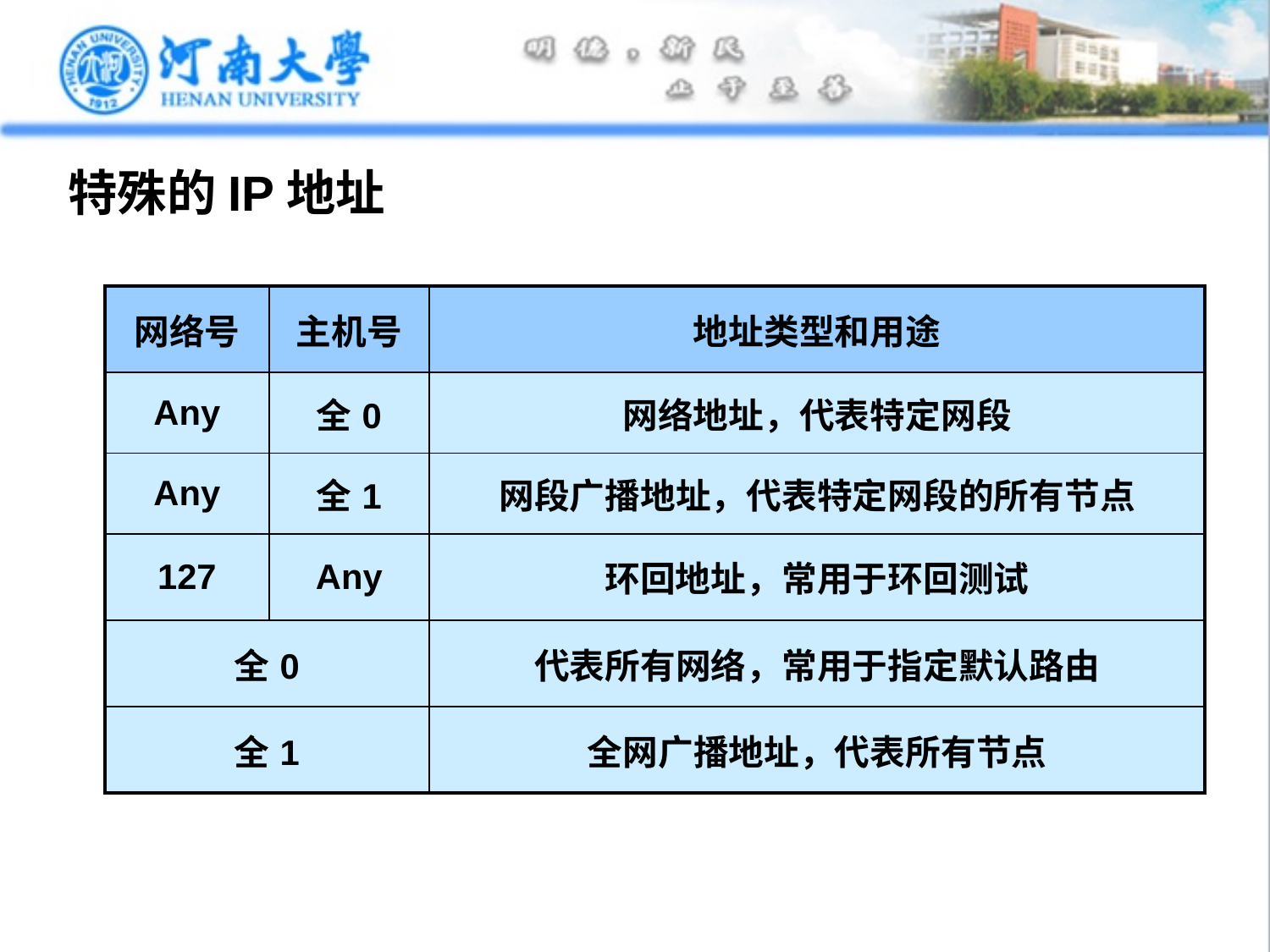

# 特殊的IP地址
| 网络号 | 主机号 | 地址类型和用途 |
| --- | --- | --- |
| Any | 全0 | 网络地址，代表特定网段 |
| Any | 全1 | 网段广播地址，代表特定网段的所有节点 |
| 127 | Any | 环回地址，常用于环回测试 |
| 全0 |  | 代表所有网络，常用于指定默认路由 |
| 全1 |  | 全网广播地址，代表所有节点 |